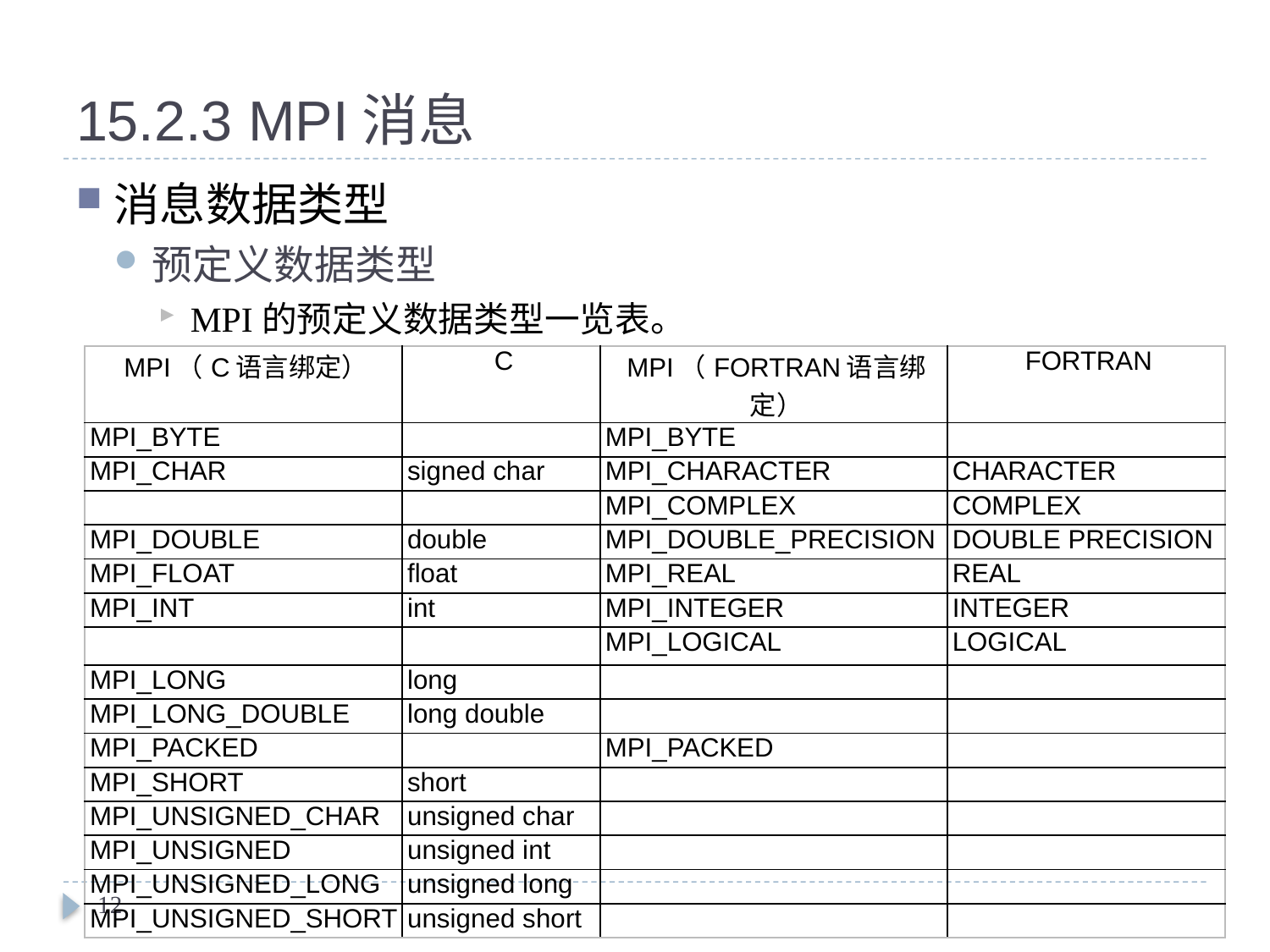

# 15.2.3 MPI消息
消息数据类型
预定义数据类型
MPI的预定义数据类型一览表。
| MPI（C语言绑定） | C | MPI（FORTRAN语言绑定） | FORTRAN |
| --- | --- | --- | --- |
| MPI\_BYTE |  | MPI\_BYTE |  |
| MPI\_CHAR | signed char | MPI\_CHARACTER | CHARACTER |
|  |  | MPI\_COMPLEX | COMPLEX |
| MPI\_DOUBLE | double | MPI\_DOUBLE\_PRECISION | DOUBLE PRECISION |
| MPI\_FLOAT | float | MPI\_REAL | REAL |
| MPI\_INT | int | MPI\_INTEGER | INTEGER |
|  |  | MPI\_LOGICAL | LOGICAL |
| MPI\_LONG | long |  |  |
| MPI\_LONG\_DOUBLE | long double |  |  |
| MPI\_PACKED |  | MPI\_PACKED |  |
| MPI\_SHORT | short |  |  |
| MPI\_UNSIGNED\_CHAR | unsigned char |  |  |
| MPI\_UNSIGNED | unsigned int |  |  |
| MPI\_UNSIGNED\_LONG | unsigned long |  |  |
| MPI\_UNSIGNED\_SHORT | unsigned short |  |  |
12